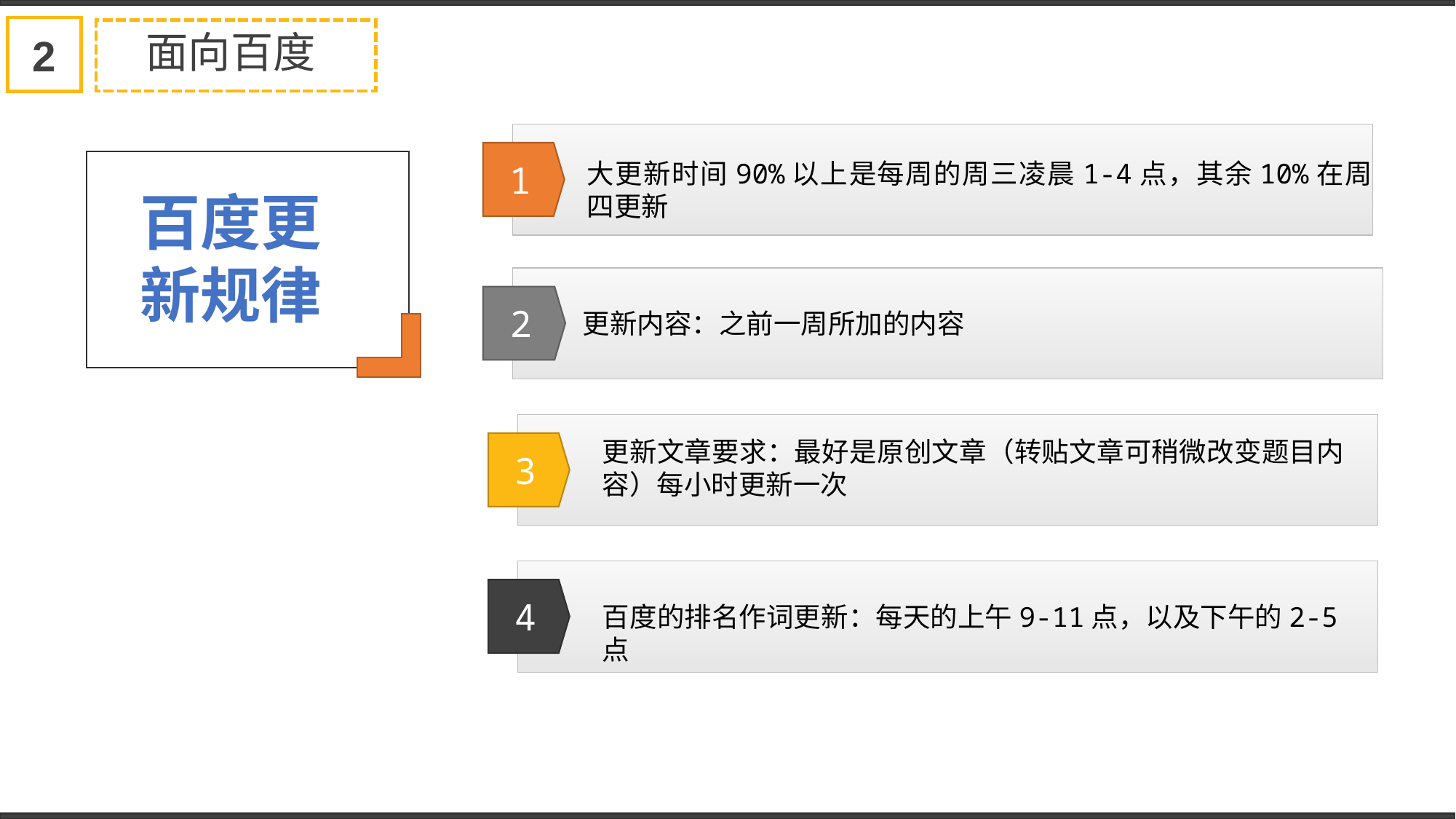

2

面向百度

1
大更新时间90%以上是每周的周三凌晨1-4点，其余10%在周四更新

百度更新规律

2
更新内容：之前一周所加的内容

更新文章要求：最好是原创文章（转贴文章可稍微改变题目内容）每小时更新一次

3

4
百度的排名作词更新：每天的上午9-11点，以及下午的2-5点